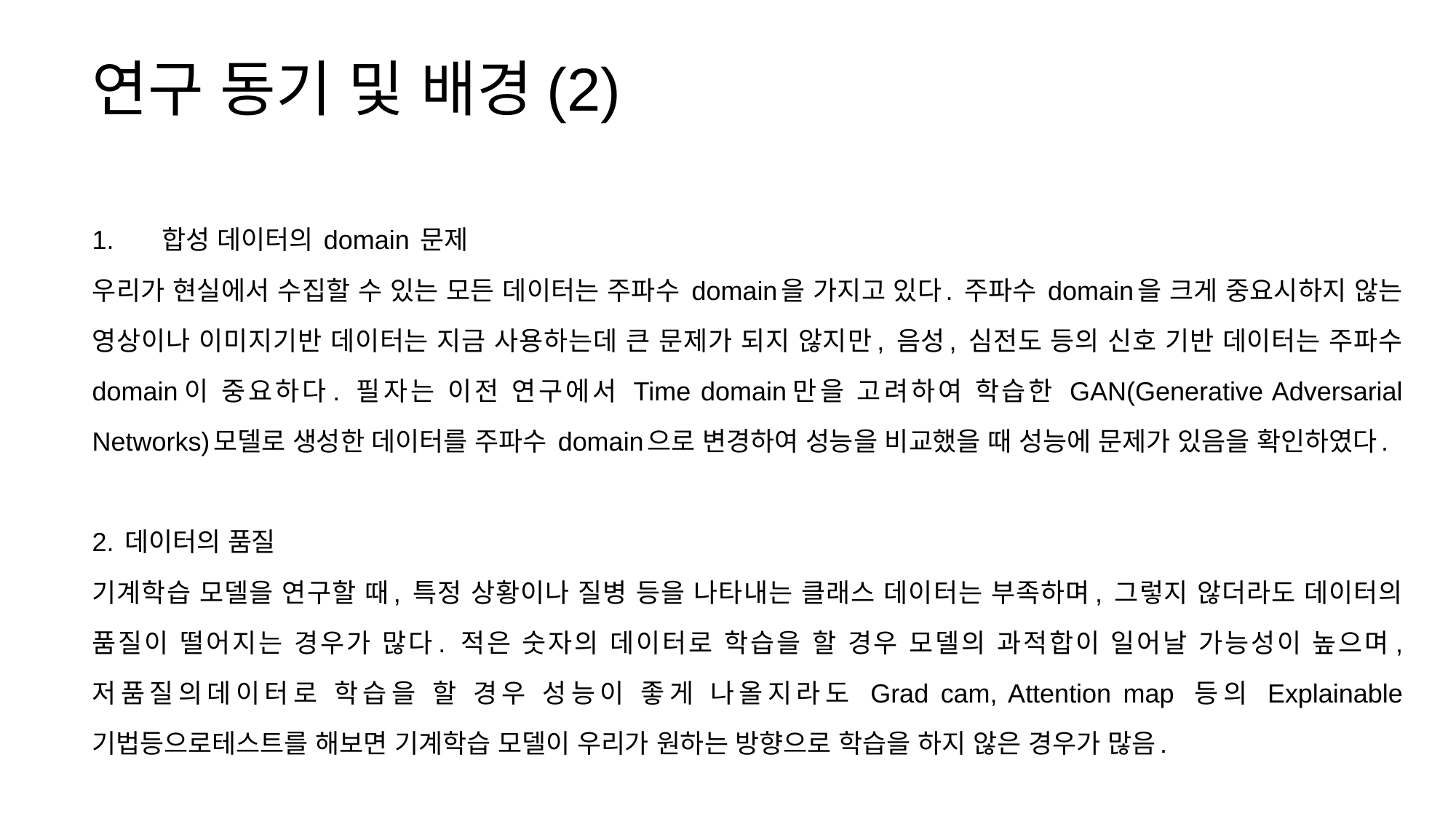

# 연구 동기 및 배경(2)
합성 데이터의 domain 문제
우리가 현실에서 수집할 수 있는 모든 데이터는 주파수 domain을 가지고 있다. 주파수 domain을 크게 중요시하지 않는 영상이나 이미지기반 데이터는 지금 사용하는데 큰 문제가 되지 않지만, 음성, 심전도 등의 신호 기반 데이터는 주파수 domain이 중요하다. 필자는 이전 연구에서 Time domain만을 고려하여 학습한 GAN(Generative Adversarial Networks)모델로 생성한 데이터를 주파수 domain으로 변경하여 성능을 비교했을 때 성능에 문제가 있음을 확인하였다.

2. 데이터의 품질
기계학습 모델을 연구할 때, 특정 상황이나 질병 등을 나타내는 클래스 데이터는 부족하며, 그렇지 않더라도 데이터의 품질이 떨어지는 경우가 많다. 적은 숫자의 데이터로 학습을 할 경우 모델의 과적합이 일어날 가능성이 높으며, 저품질의데이터로 학습을 할 경우 성능이 좋게 나올지라도 Grad cam, Attention map 등의 Explainable 기법등으로테스트를 해보면 기계학습 모델이 우리가 원하는 방향으로 학습을 하지 않은 경우가 많음.